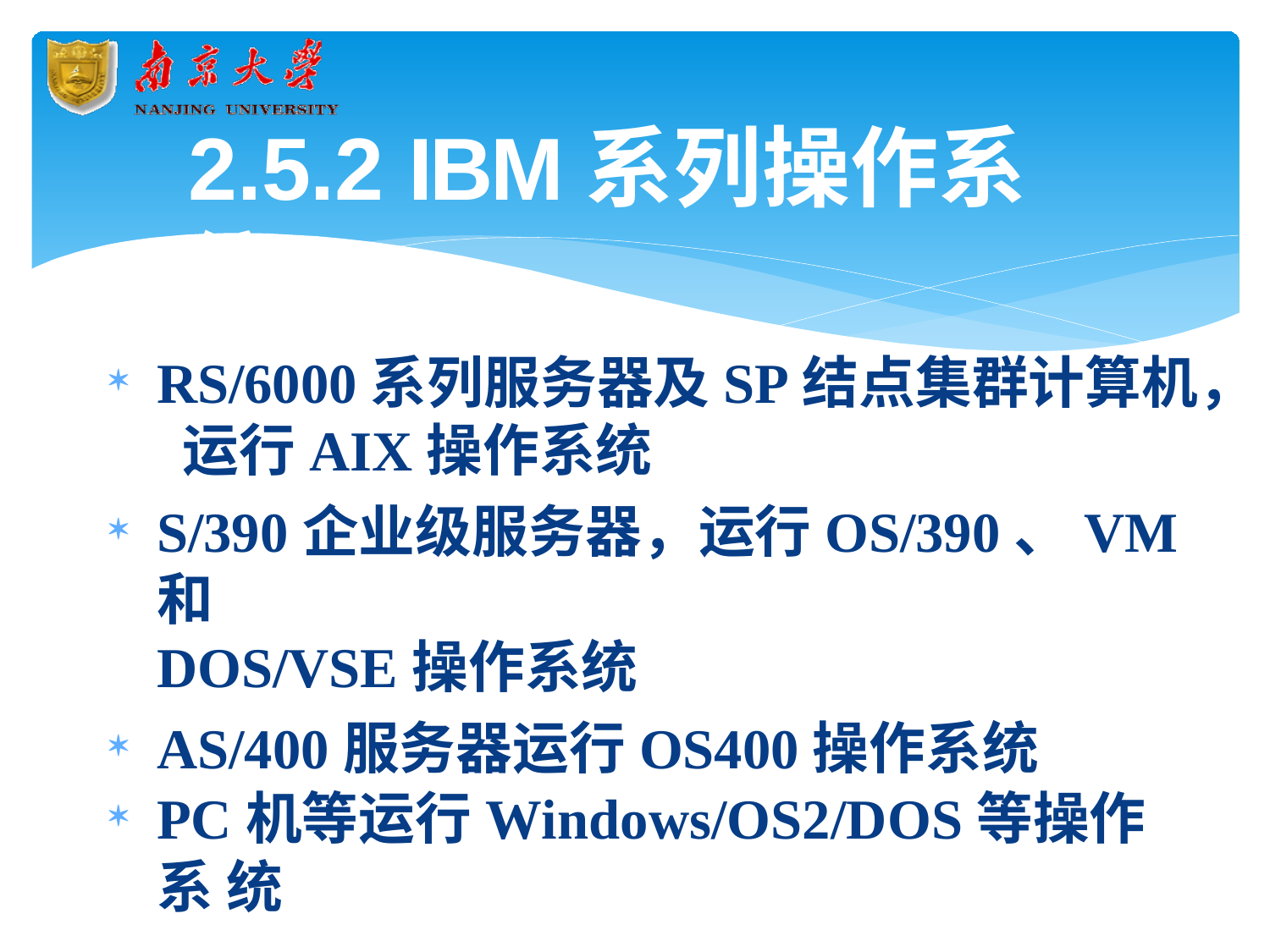

# 2.5.2 IBM系列操作系统
RS/6000系列服务器及SP结点集群计算机，  运行AIX操作系统
S/390企业级服务器，运行OS/390、VM和
DOS/VSE操作系统
AS/400服务器运行OS400操作系统
PC机等运行Windows/OS2/DOS等操作系 统